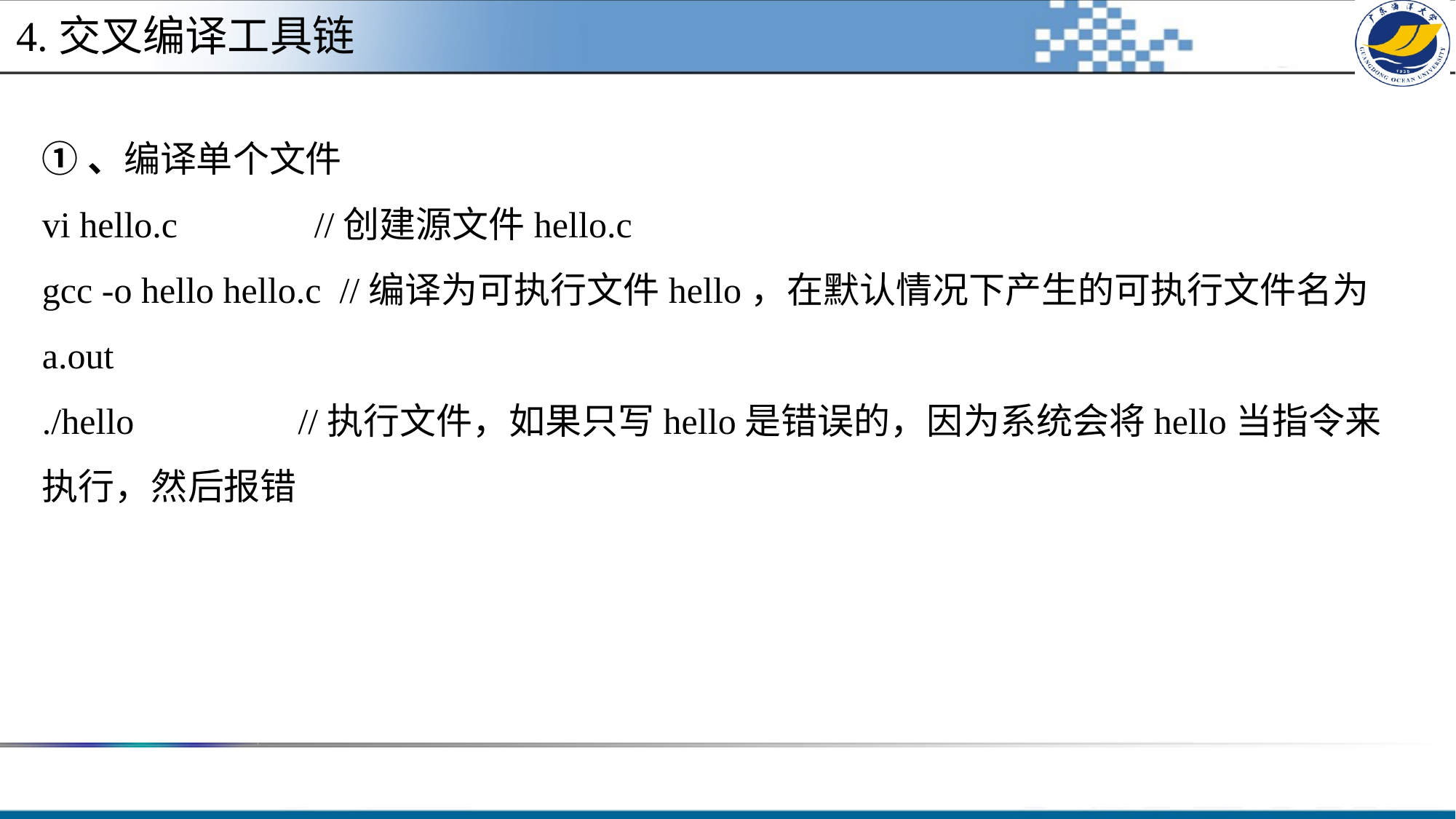

4.交叉编译工具链

①、编译单个文件
vi hello.c               //创建源文件hello.c
gcc -o hello hello.c  //编译为可执行文件hello，在默认情况下产生的可执行文件名为a.out
./hello                  //执行文件，如果只写hello是错误的，因为系统会将hello当指令来执行，然后报错